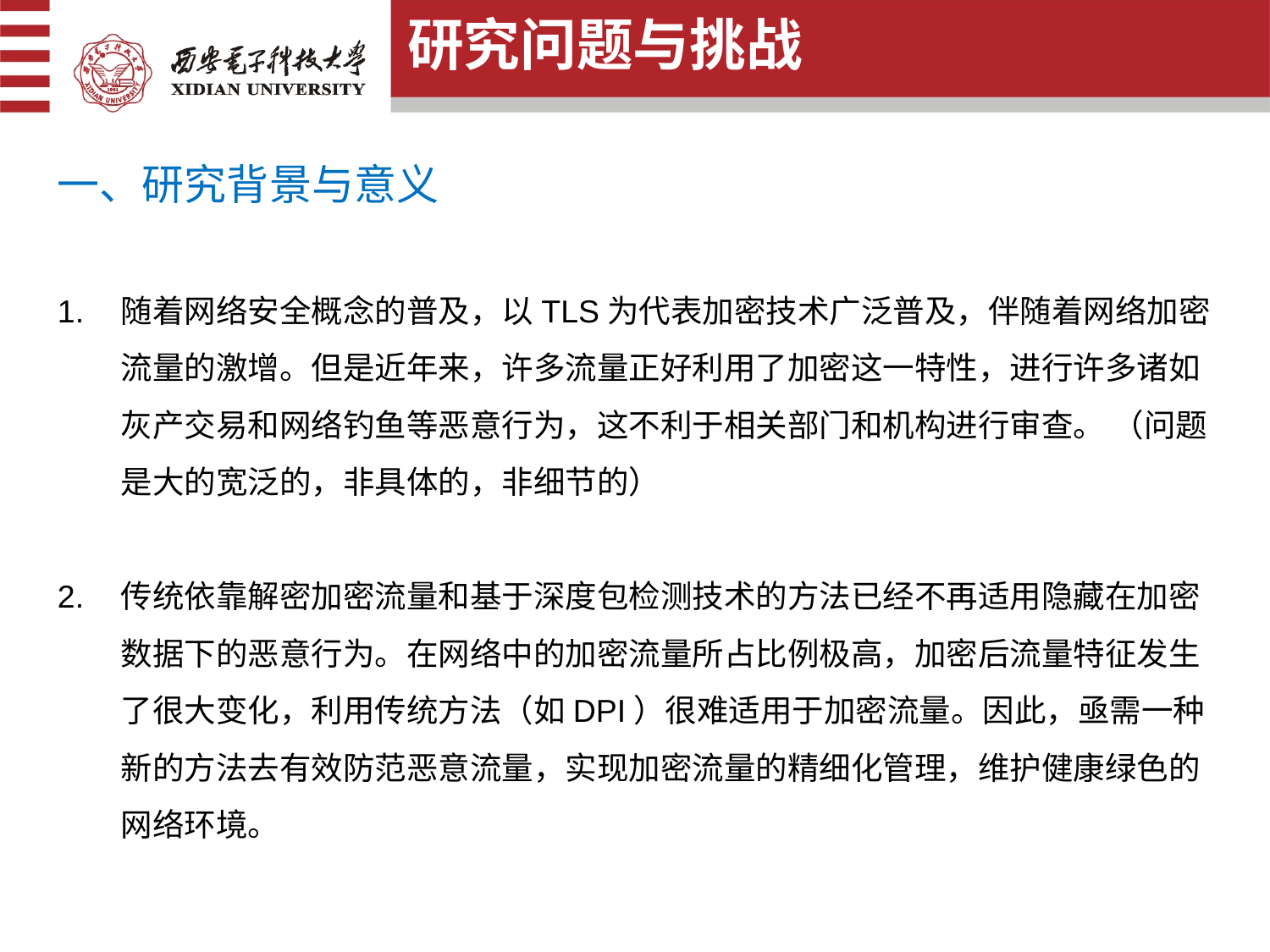

研究问题与挑战
一、研究背景与意义

随着网络安全概念的普及，以TLS为代表加密技术广泛普及，伴随着网络加密流量的激增。但是近年来，许多流量正好利用了加密这一特性，进行许多诸如灰产交易和网络钓鱼等恶意行为，这不利于相关部门和机构进行审查。 （问题是大的宽泛的，非具体的，非细节的）

传统依靠解密加密流量和基于深度包检测技术的方法已经不再适用隐藏在加密数据下的恶意行为。在网络中的加密流量所占比例极高，加密后流量特征发生了很大变化，利用传统方法（如DPI）很难适用于加密流量。因此，亟需一种新的方法去有效防范恶意流量，实现加密流量的精细化管理，维护健康绿色的网络环境。